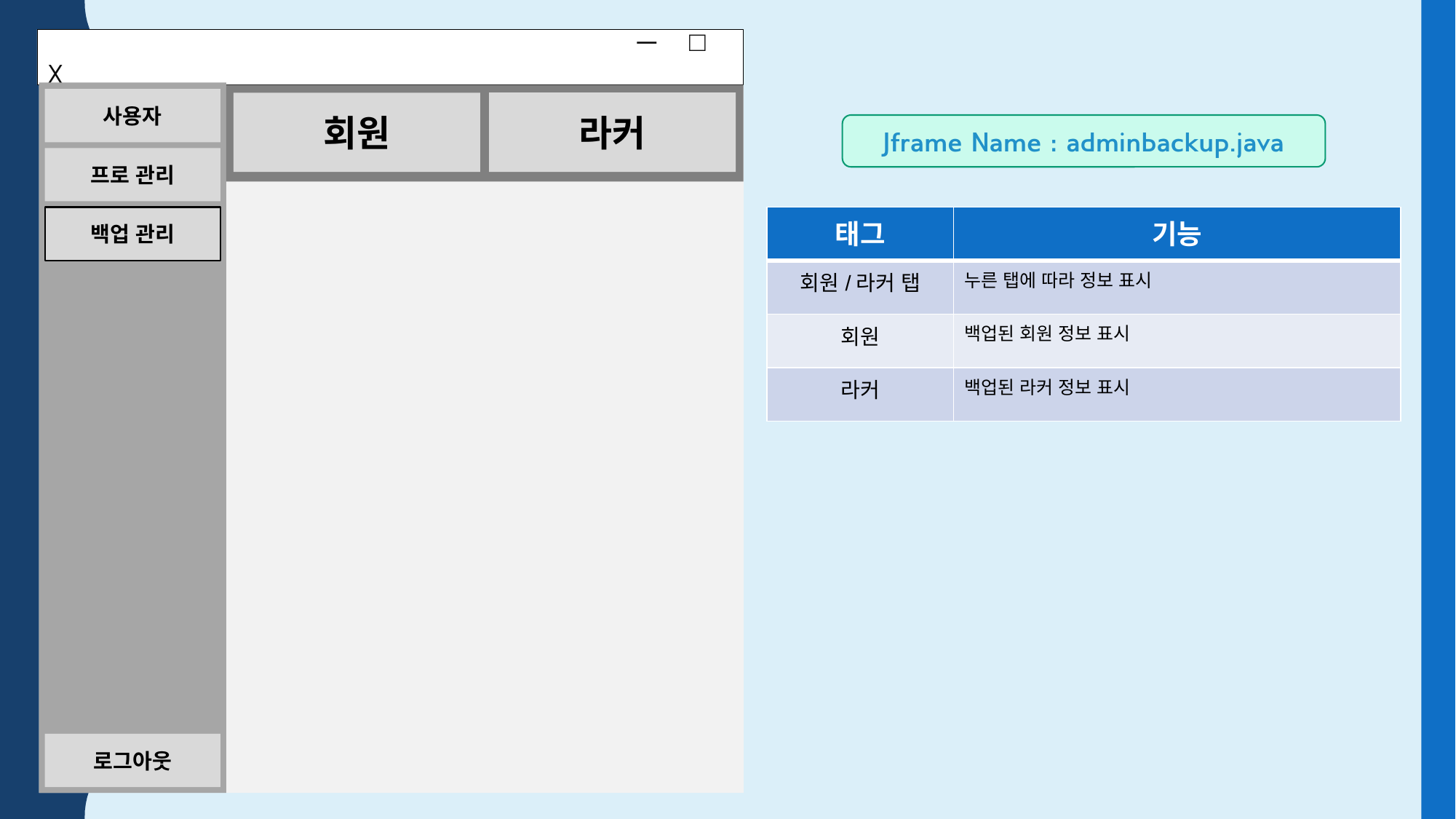

─    □   X

사용자
라커
회원
프로 관리
백업 관리
로그아웃
Jframe Name : adminbackup.java
| 태그 | 기능 |
| --- | --- |
| 회원/라커 탭 | 누른 탭에 따라 정보 표시 |
| 회원 | 백업된 회원 정보 표시 |
| 라커 | 백업된 라커 정보 표시 |